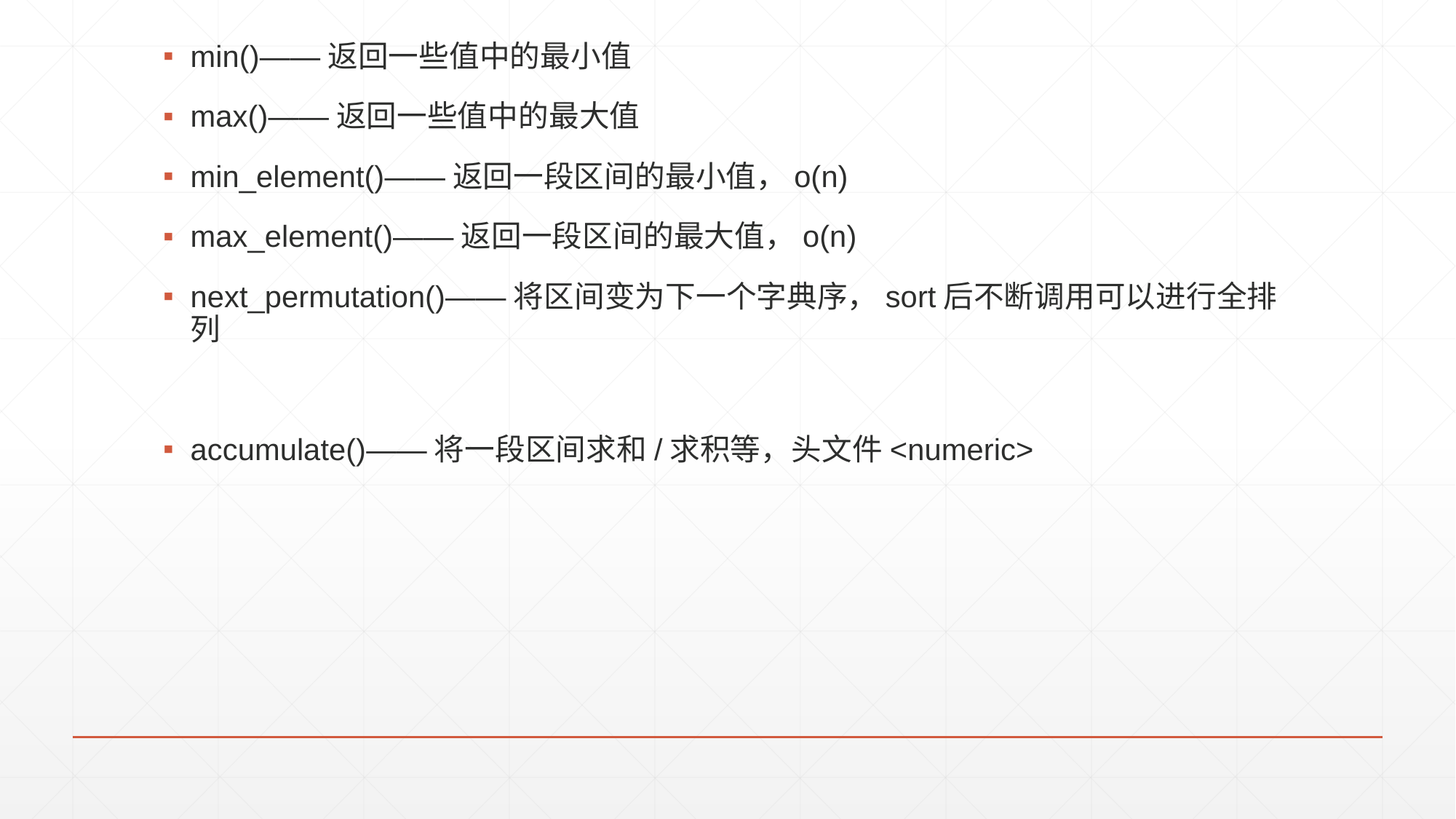

min()——返回一些值中的最小值
max()——返回一些值中的最大值
min_element()——返回一段区间的最小值，o(n)
max_element()——返回一段区间的最大值，o(n)
next_permutation()——将区间变为下一个字典序，sort后不断调用可以进行全排列

accumulate()——将一段区间求和/求积等，头文件<numeric>